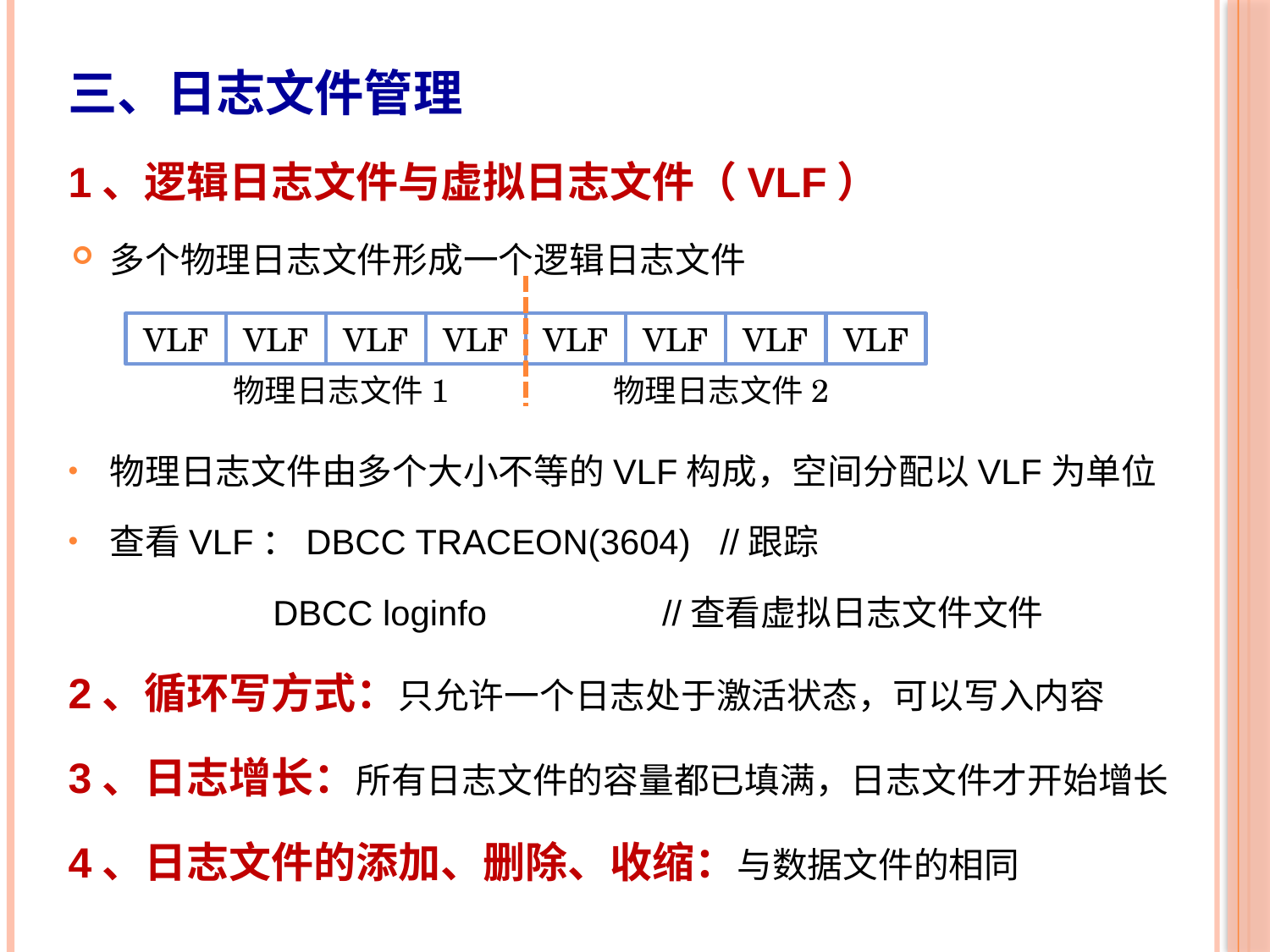

三、日志文件管理
1、逻辑日志文件与虚拟日志文件（VLF）
多个物理日志文件形成一个逻辑日志文件

物理日志文件由多个大小不等的VLF构成，空间分配以VLF为单位
查看VLF：DBCC TRACEON(3604)   //跟踪
                     DBCC loginfo                  //查看虚拟日志文件文件
2、循环写方式：只允许一个日志处于激活状态，可以写入内容
3、日志增长：所有日志文件的容量都已填满，日志文件才开始增长
4、日志文件的添加、删除、收缩：与数据文件的相同
VLF
VLF
VLF
VLF
VLF
VLF
VLF
VLF
物理日志文件1
物理日志文件2